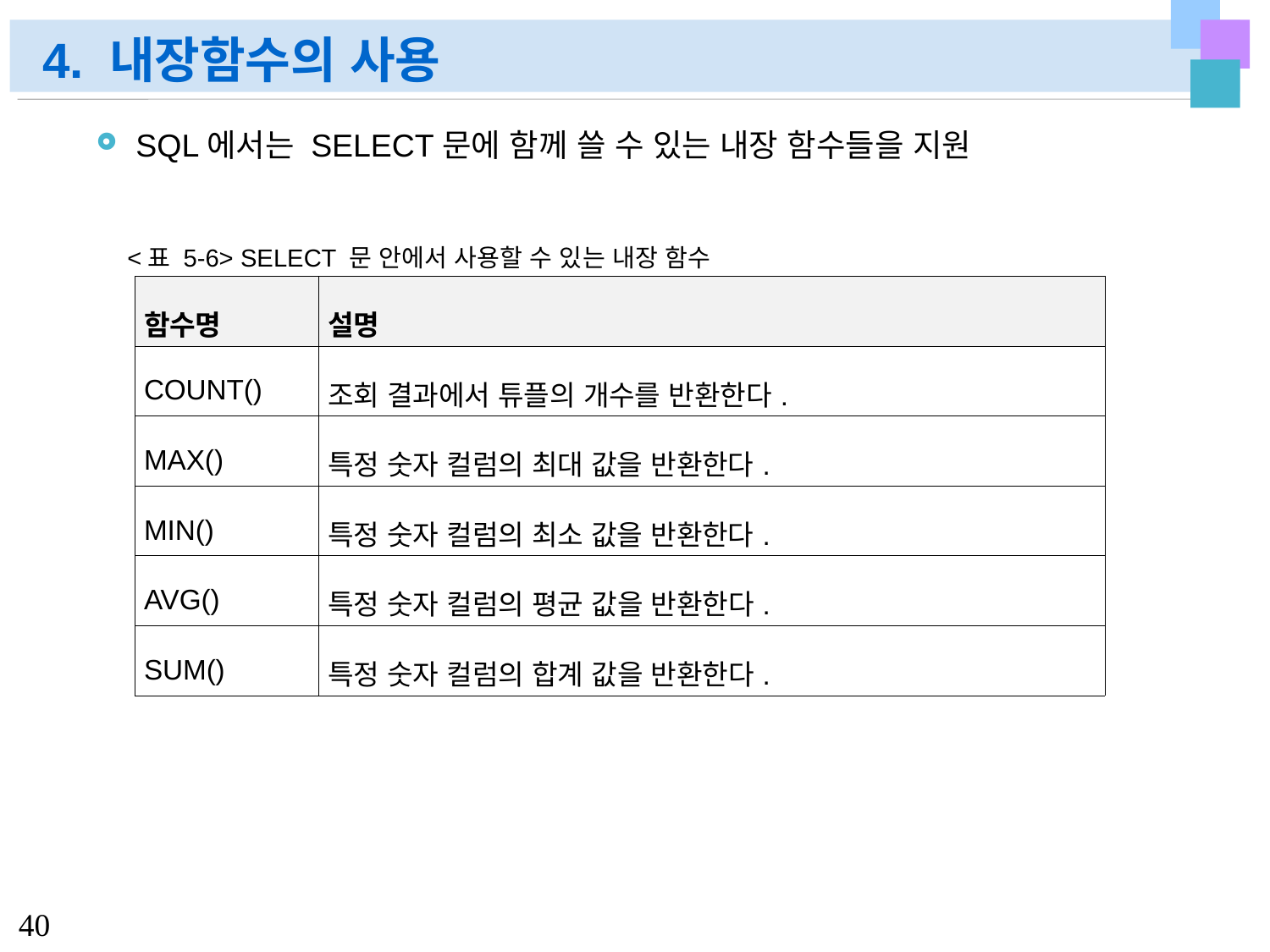

# 4. 내장함수의 사용
SQL에서는 SELECT문에 함께 쓸 수 있는 내장 함수들을 지원

<표 5-6> SELECT 문 안에서 사용할 수 있는 내장 함수
| 함수명 | 설명 |
| --- | --- |
| COUNT() | 조회 결과에서 튜플의 개수를 반환한다. |
| MAX() | 특정 숫자 컬럼의 최대 값을 반환한다. |
| MIN() | 특정 숫자 컬럼의 최소 값을 반환한다. |
| AVG() | 특정 숫자 컬럼의 평균 값을 반환한다. |
| SUM() | 특정 숫자 컬럼의 합계 값을 반환한다. |